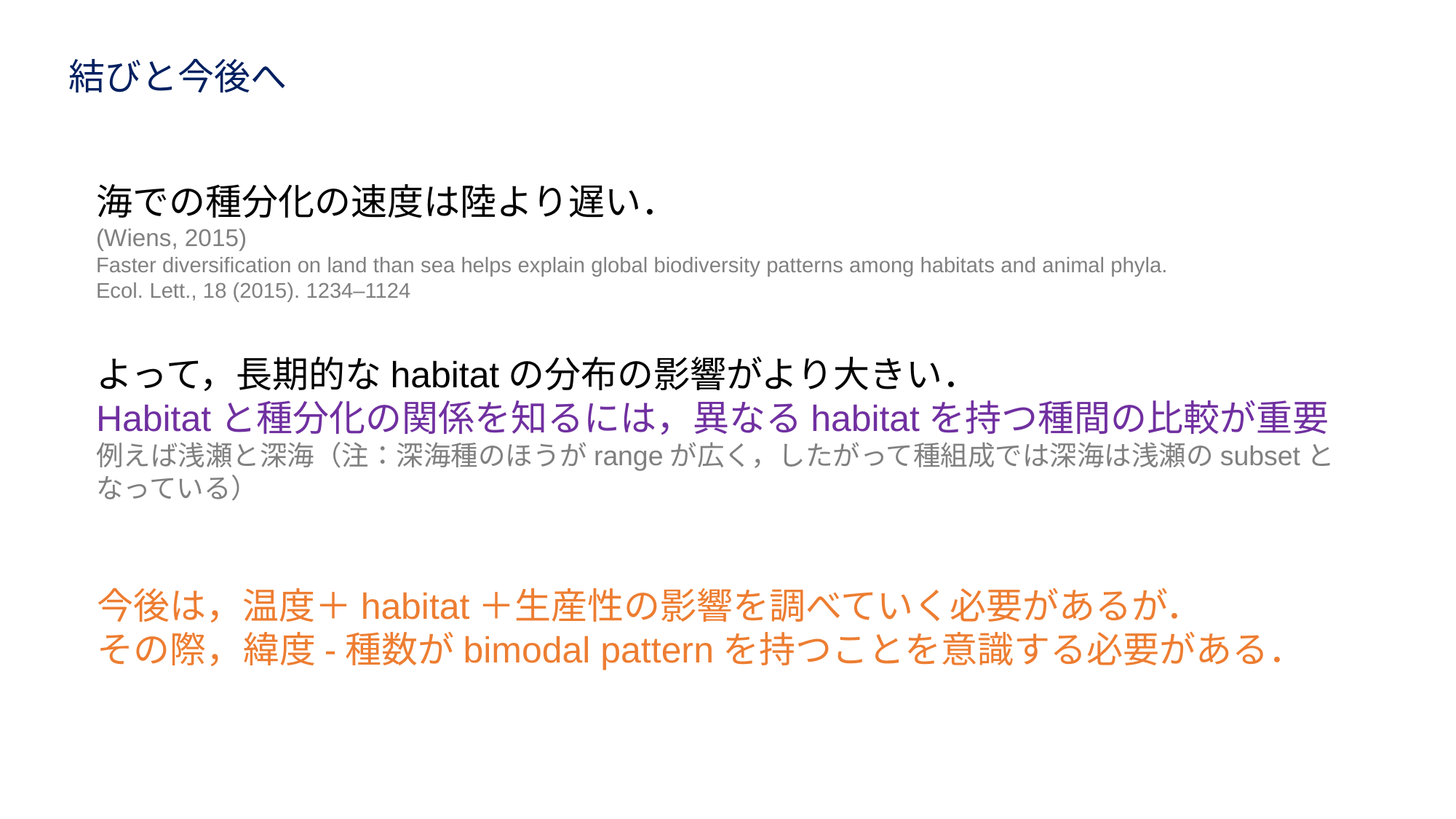

結びと今後へ
海での種分化の速度は陸より遅い．
(Wiens, 2015)
Faster diversification on land than sea helps explain global biodiversity patterns among habitats and animal phyla.
Ecol. Lett., 18 (2015). 1234–1124

よって，長期的なhabitatの分布の影響がより大きい．
Habitatと種分化の関係を知るには，異なるhabitatを持つ種間の比較が重要
例えば浅瀬と深海（注：深海種のほうがrangeが広く，したがって種組成では深海は浅瀬のsubsetとなっている）
今後は，温度＋habitat＋生産性の影響を調べていく必要があるが．
その際，緯度-種数がbimodal patternを持つことを意識する必要がある．